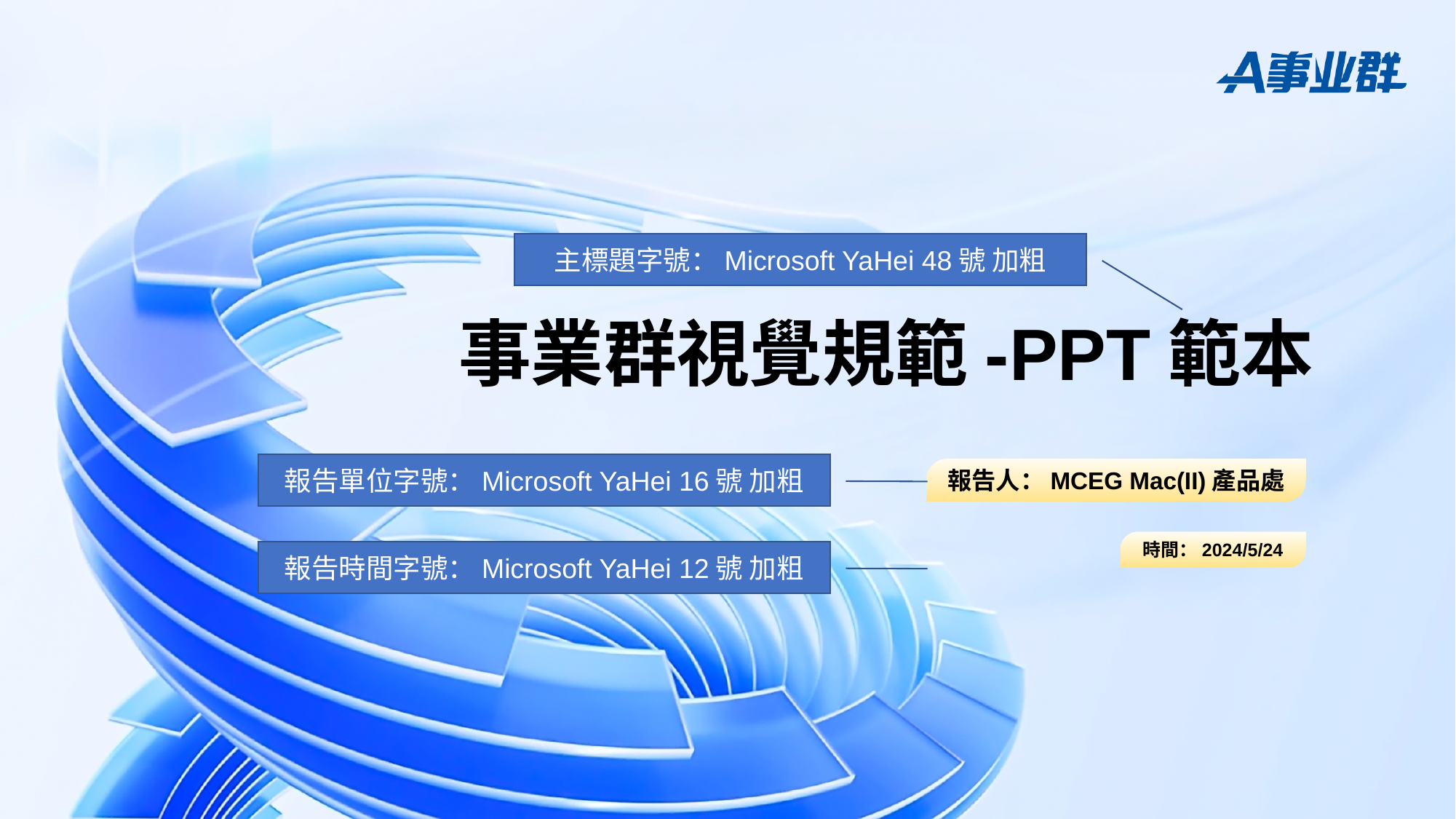

主標題字號：Microsoft YaHei 48號 加粗
事業群視覺規範-PPT範本
報告單位字號：Microsoft YaHei 16號 加粗
報告人：MCEG Mac(II)產品處
時間：2024/5/24
報告時間字號：Microsoft YaHei 12號 加粗